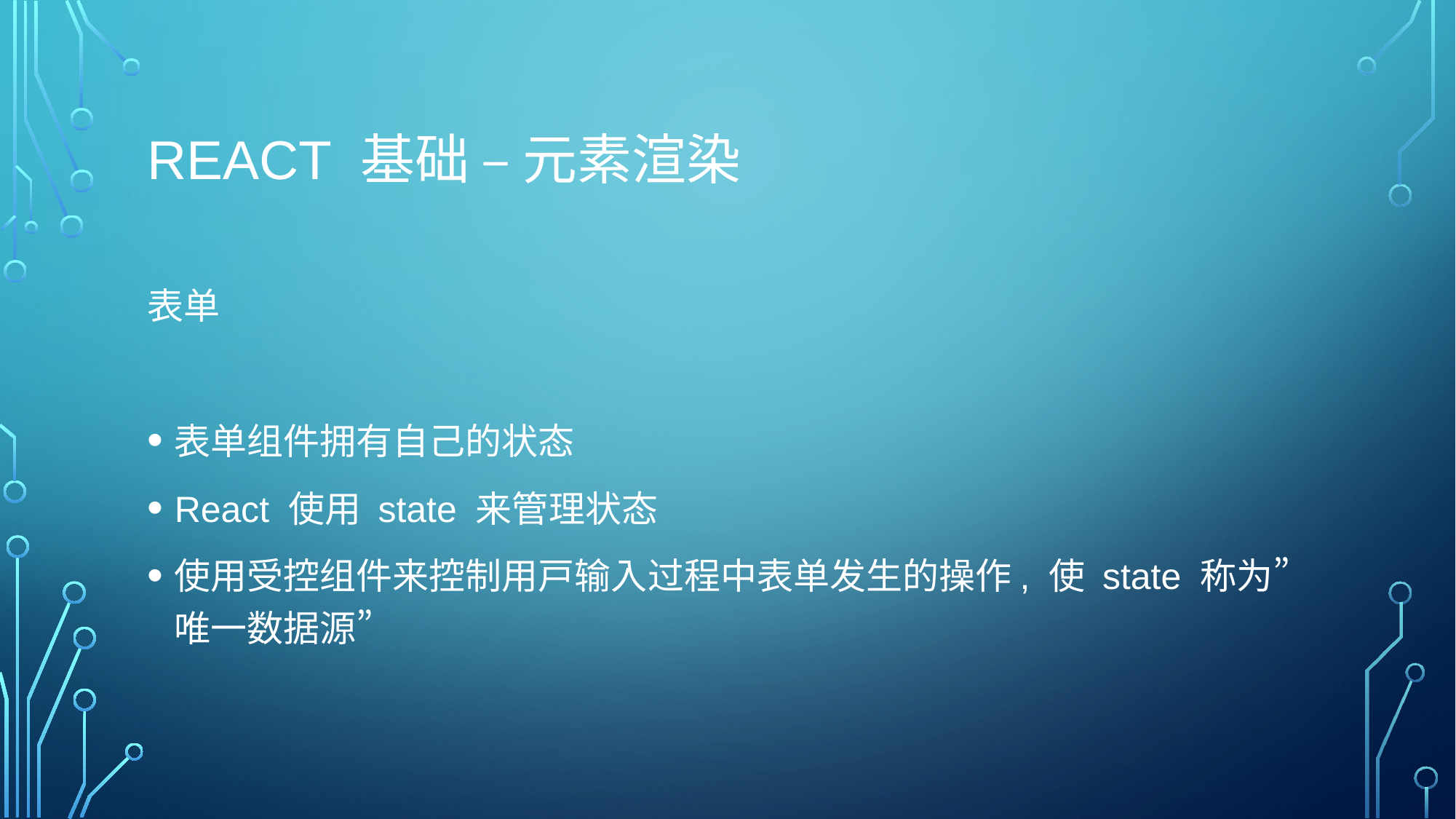

# React 基础 – 元素渲染
表单

表单组件拥有自己的状态
React 使用 state 来管理状态
使用受控组件来控制用户输入过程中表单发生的操作, 使 state 称为”唯一数据源”